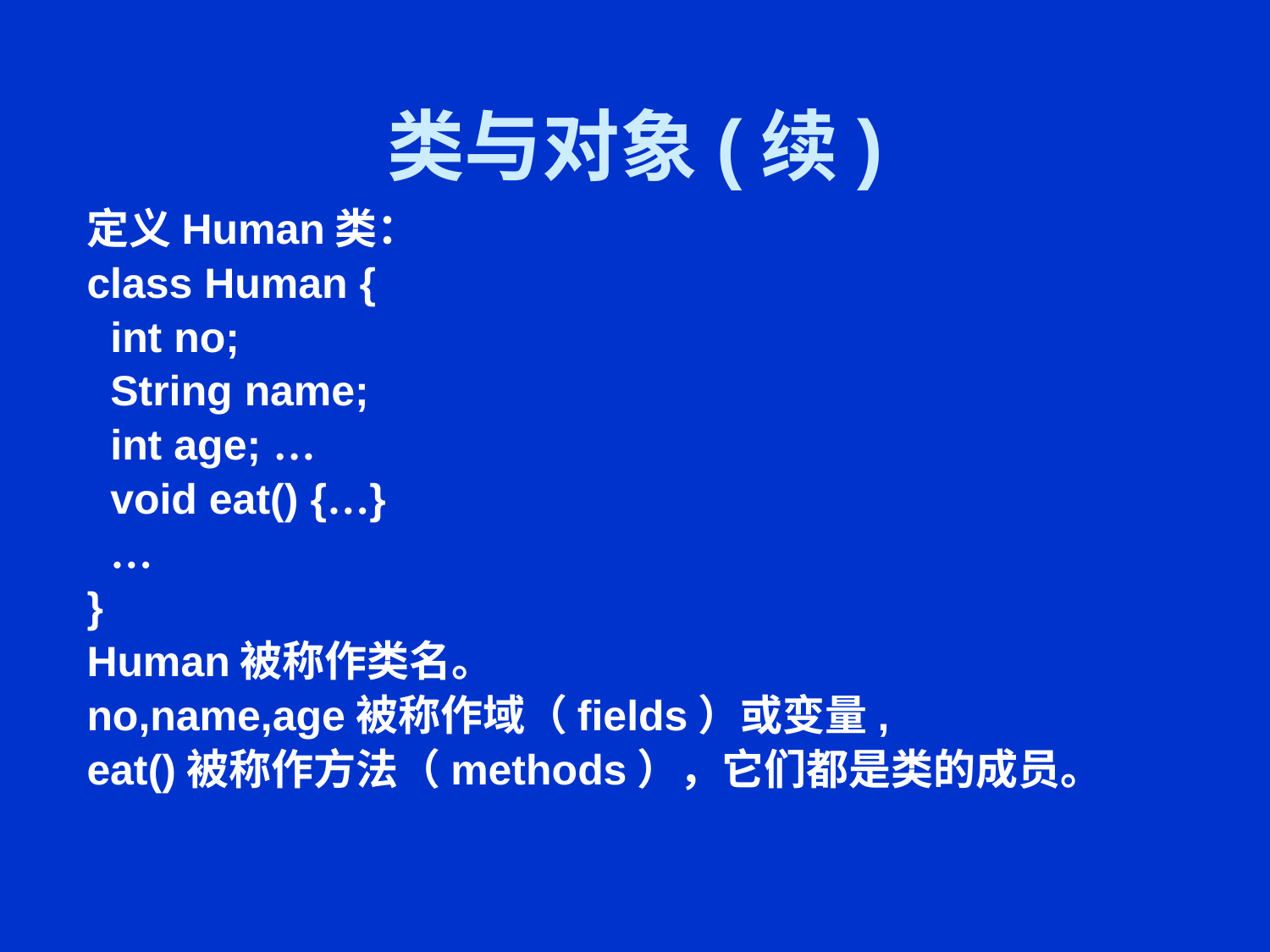

# 类与对象(续)
定义Human类：
class Human {
  int no;
  String name;
  int age; …
  void eat() {…}
  …
}
Human被称作类名。
no,name,age被称作域（fields）或变量,
eat()被称作方法（methods），它们都是类的成员。